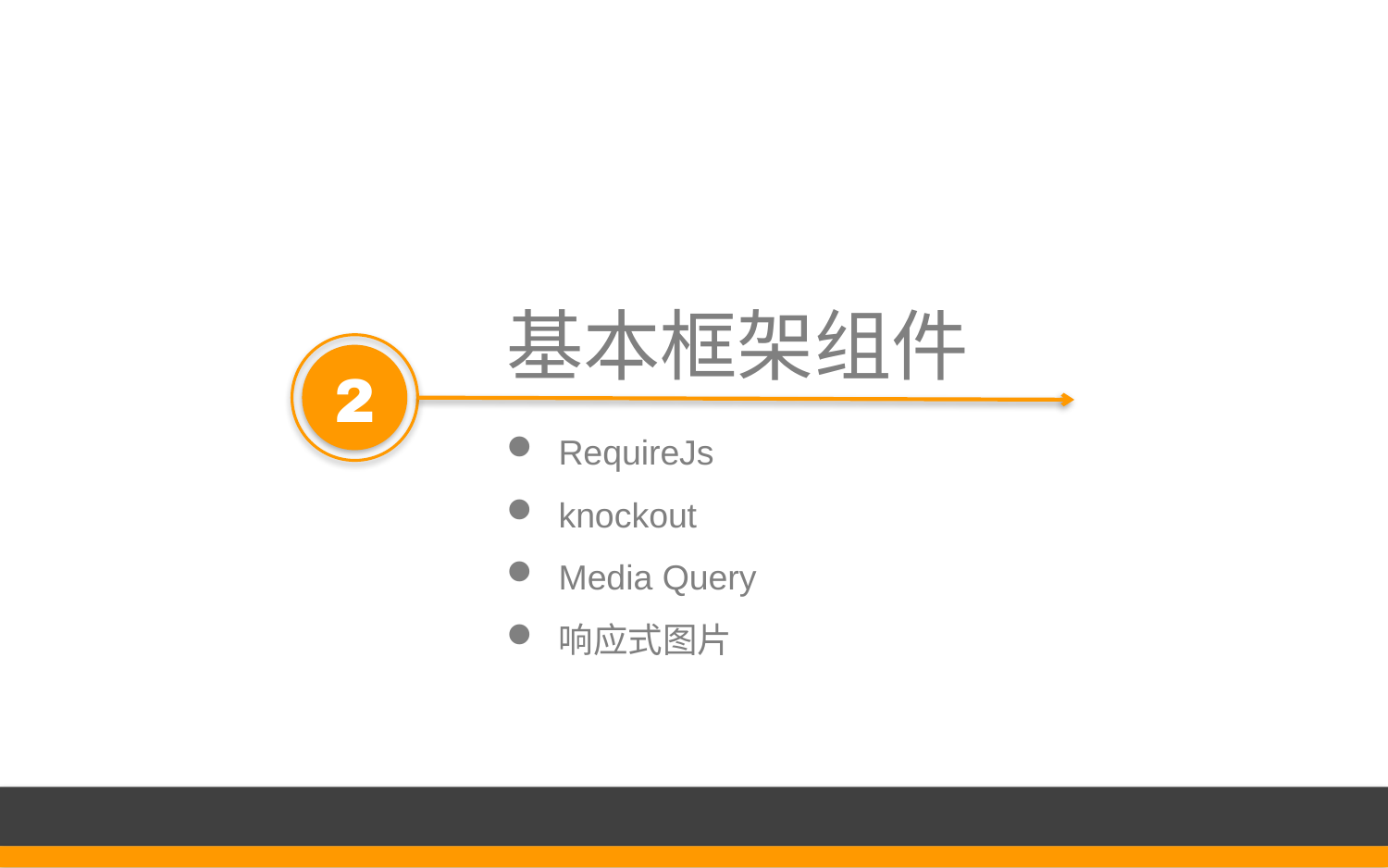

基本框架组件

2
RequireJs
knockout
Media Query
响应式图片